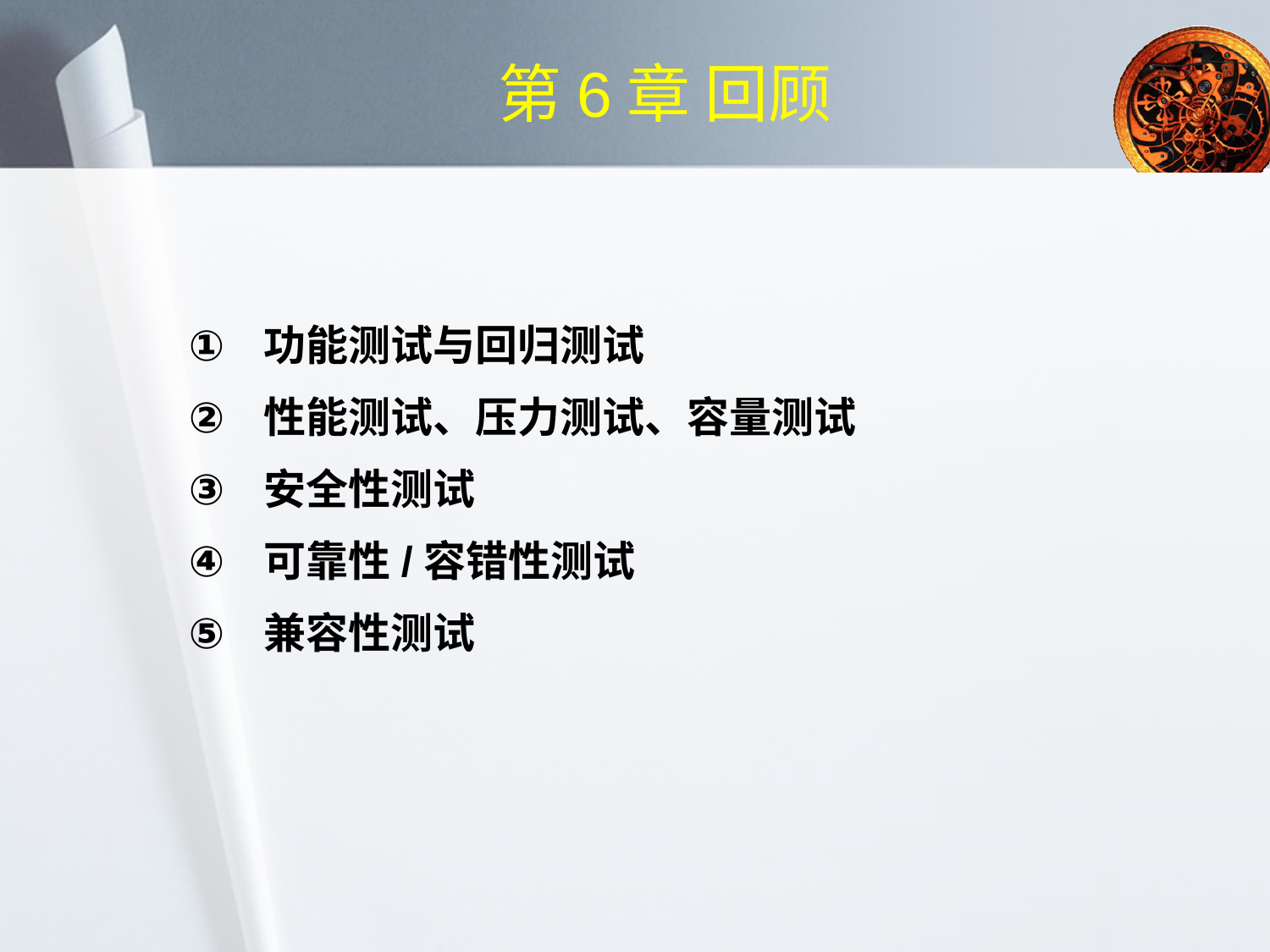

# 第6章 回顾
功能测试与回归测试
性能测试、压力测试、容量测试
安全性测试
可靠性/容错性测试
兼容性测试